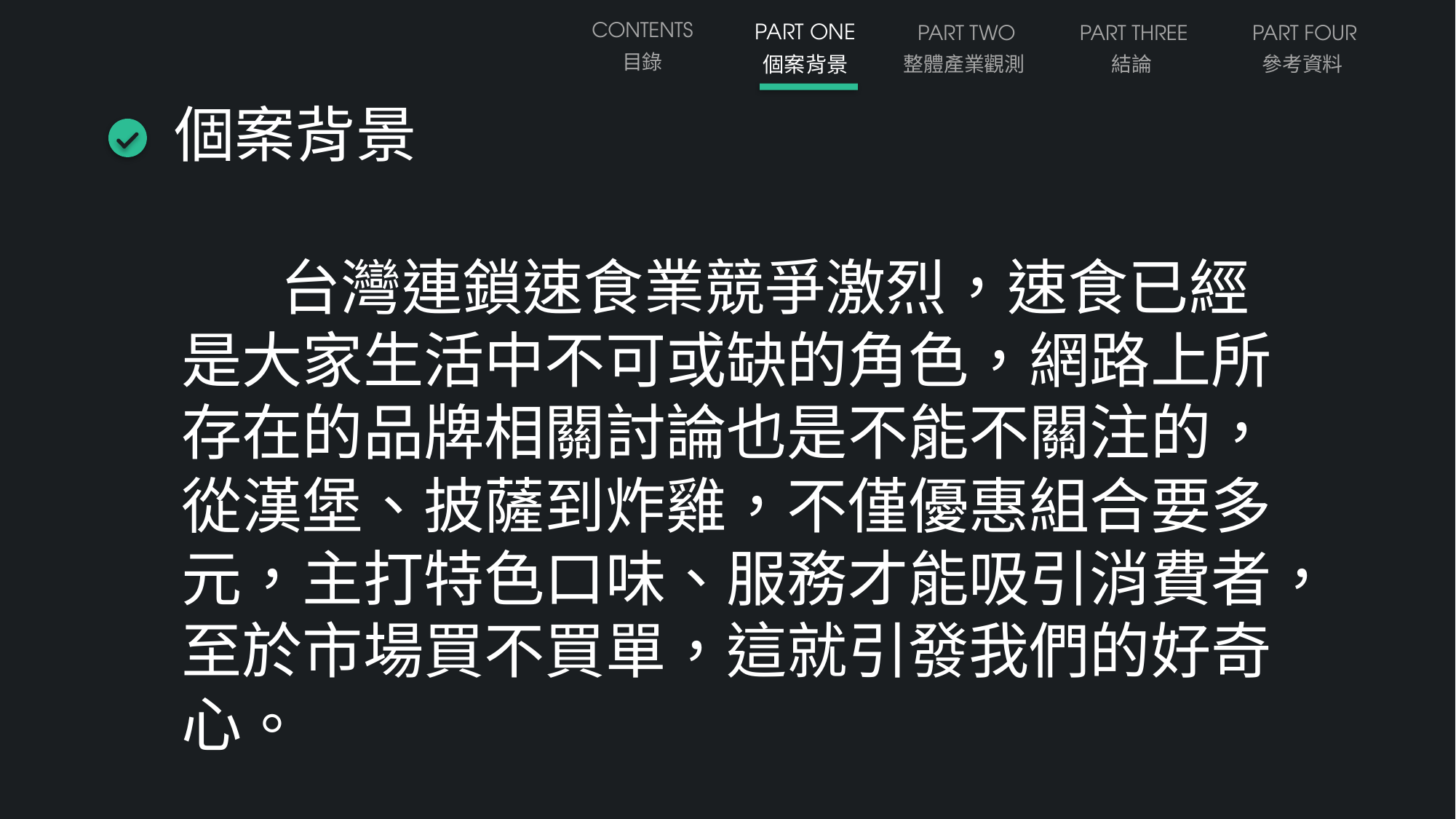

CONTENTS
目錄
PART ONE
個案背景
PART TWO
整體產業觀測
PART THREE
結論
PART FOUR
參考資料

個案背景

        台灣連鎖速食業競爭激烈，速食已經是大家生活中不可或缺的角色，網路上所存在的品牌相關討論也是不能不關注的，從漢堡、披薩到炸雞，不僅優惠組合要多元，主打特色口味、服務才能吸引消費者，至於市場買不買單，這就引發我們的好奇心。